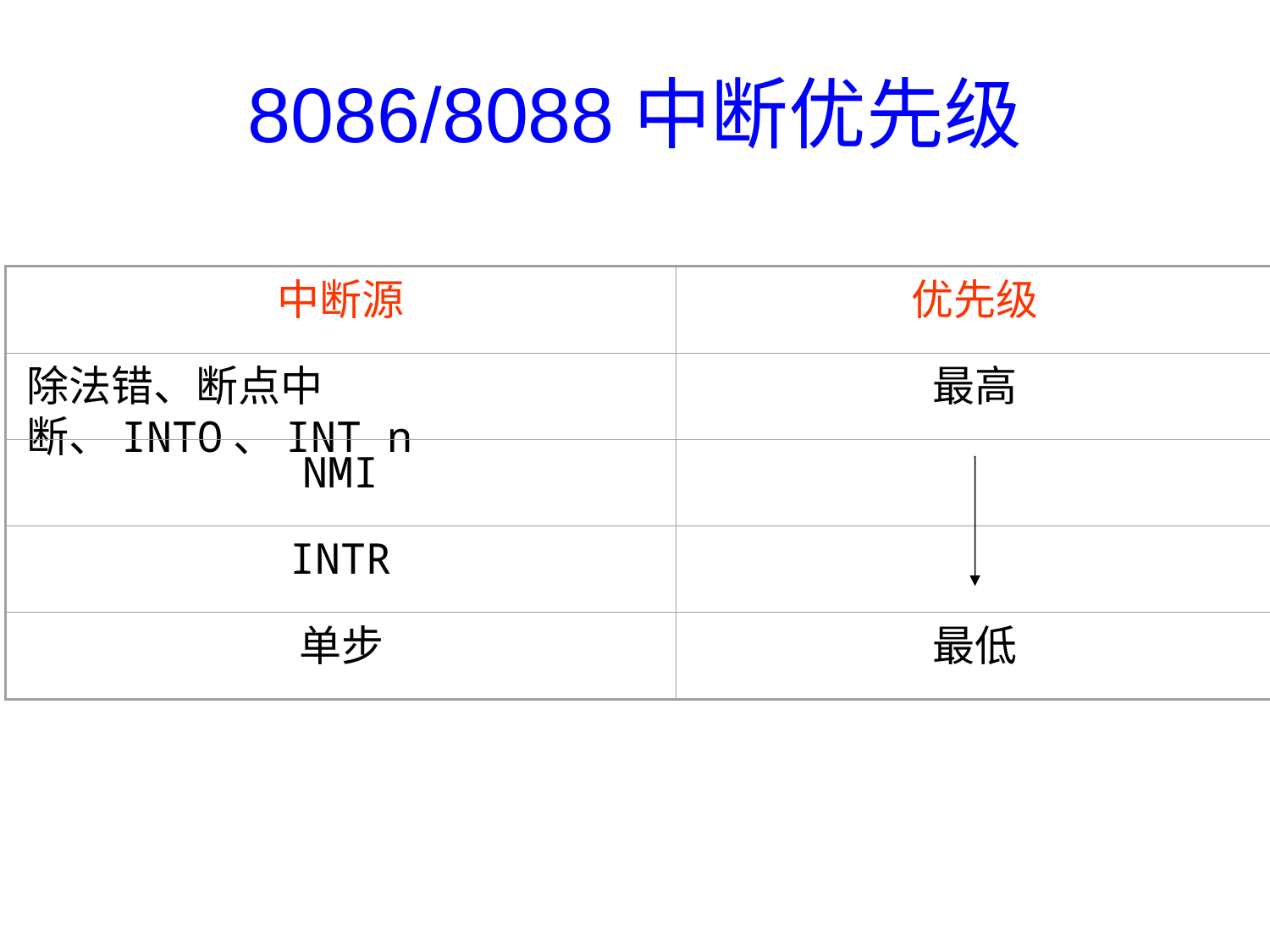

# 8086/8088中断优先级

中断源

优先级

除法错、断点中断、INTO、INT n

最高

NMI

INTR

单步

最低